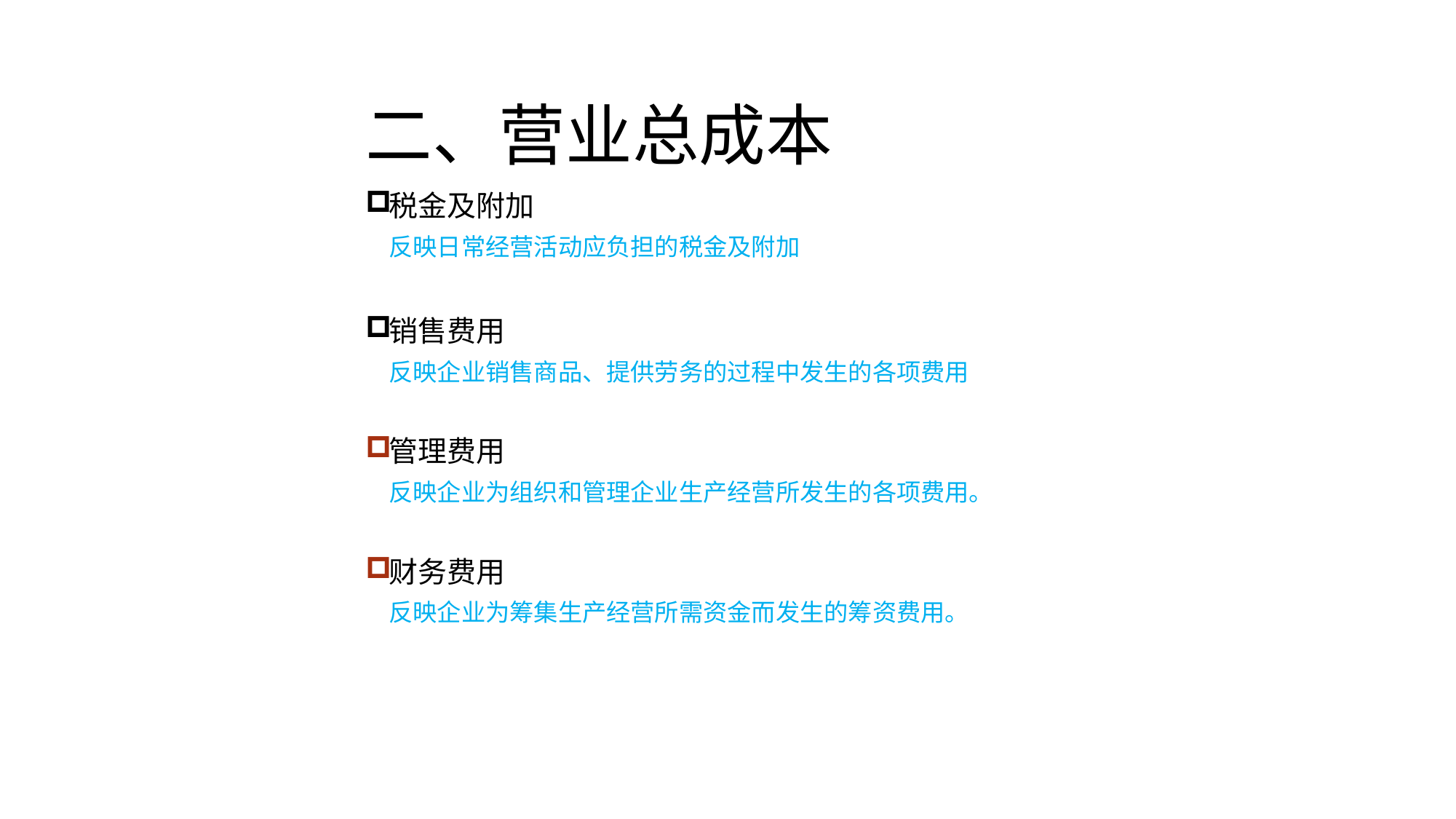

# 二、营业总成本
税金及附加
反映日常经营活动应负担的税金及附加

销售费用
反映企业销售商品、提供劳务的过程中发生的各项费用

管理费用
反映企业为组织和管理企业生产经营所发生的各项费用。

财务费用
反映企业为筹集生产经营所需资金而发生的筹资费用。